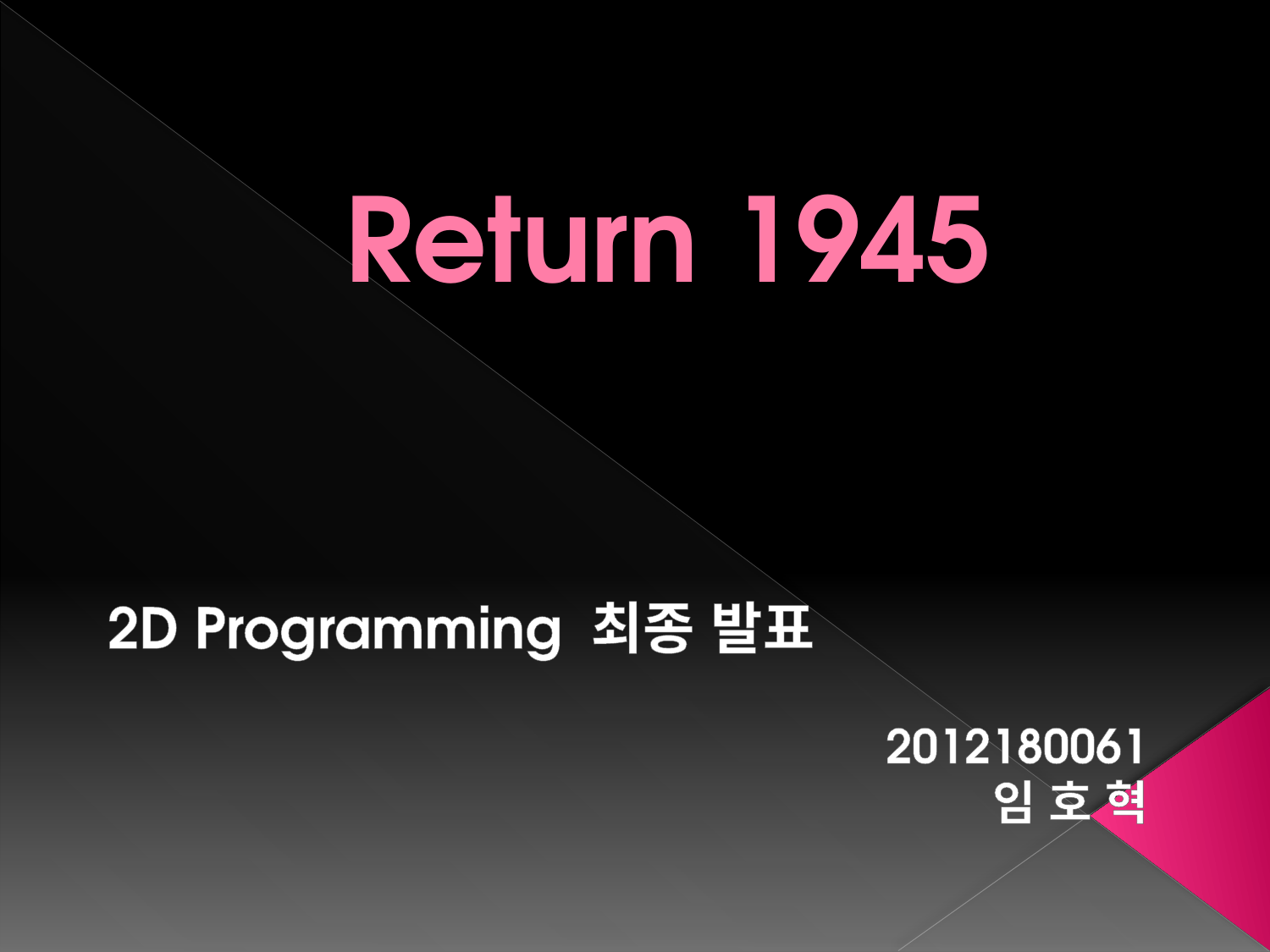

# Return 1945
2D Programming 최종 발표

2012180061
임 호 혁